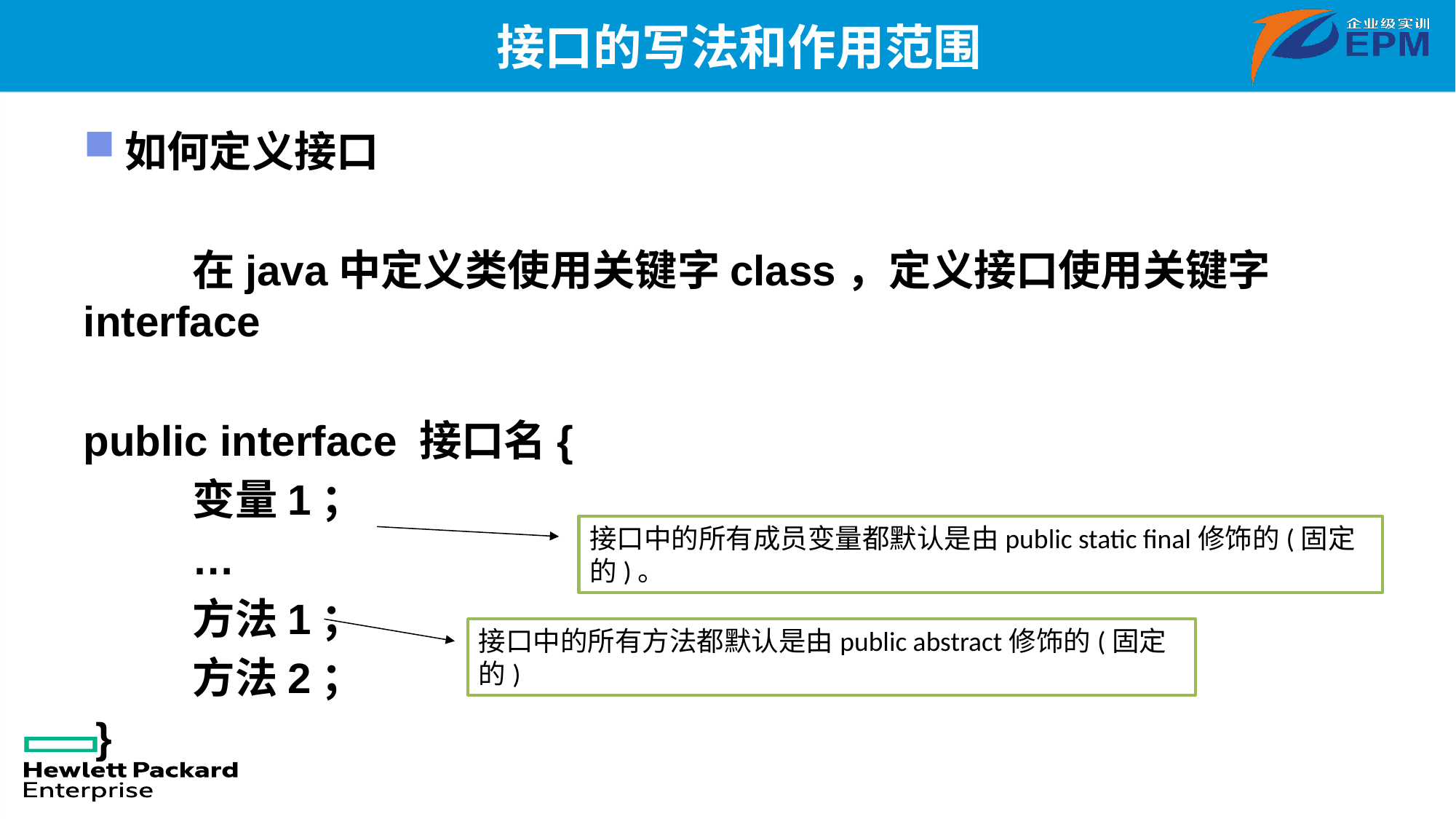

# 接口的写法和作用范围
如何定义接口

	在java中定义类使用关键字class，定义接口使用关键字interface

public interface 接口名{
	变量1；
	…
	方法1；
	方法2；
 }

接口中的所有成员变量都默认是由public static final修饰的(固定的)。
接口中的所有方法都默认是由public abstract修饰的(固定的)